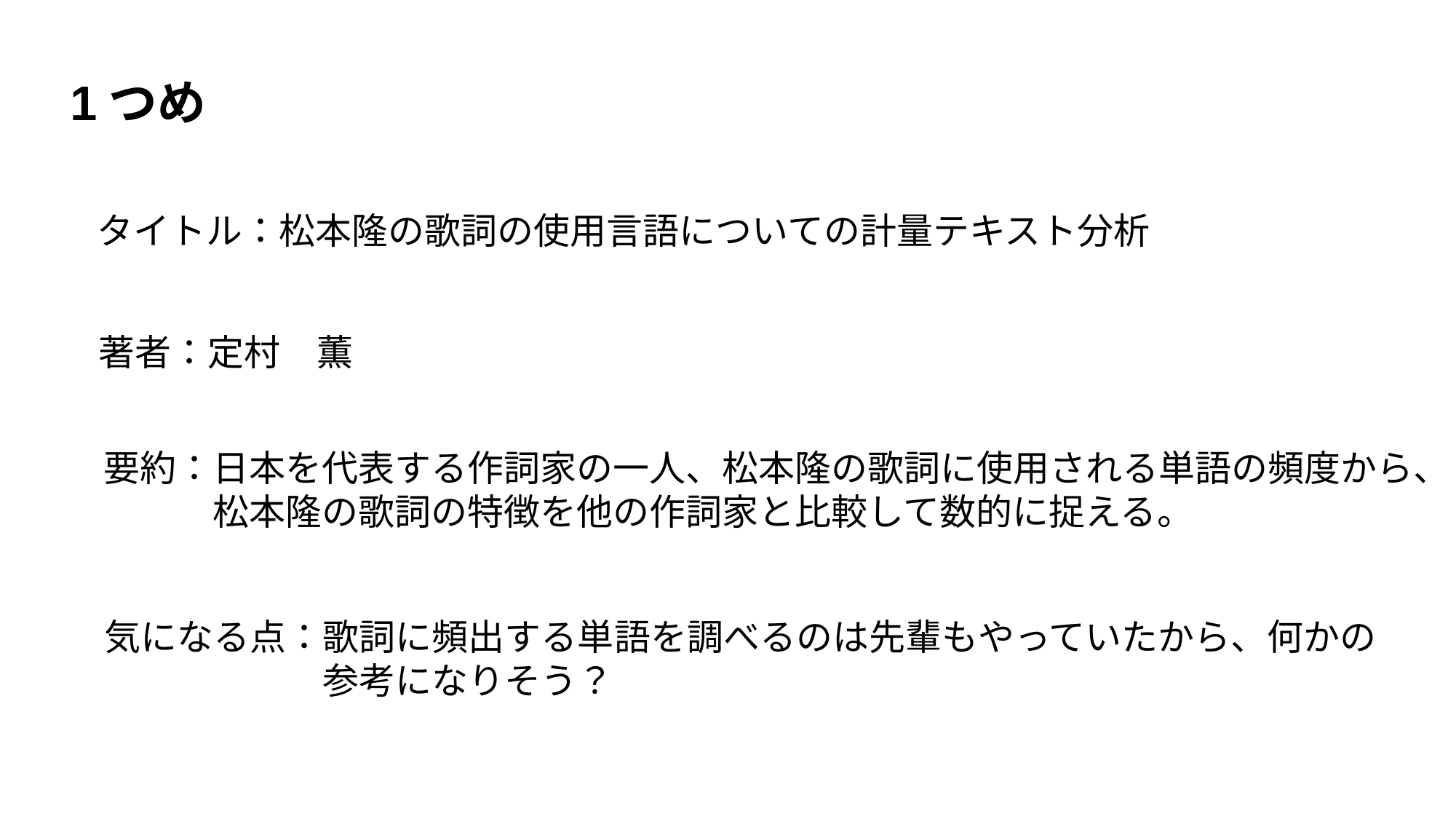

1つめ
タイトル：松本隆の歌詞の使用言語についての計量テキスト分析
著者：定村　薫
要約：日本を代表する作詞家の一人、松本隆の歌詞に使用される単語の頻度から、
　　　松本隆の歌詞の特徴を他の作詞家と比較して数的に捉える。
気になる点：歌詞に頻出する単語を調べるのは先輩もやっていたから、何かの
　　　　　　参考になりそう？